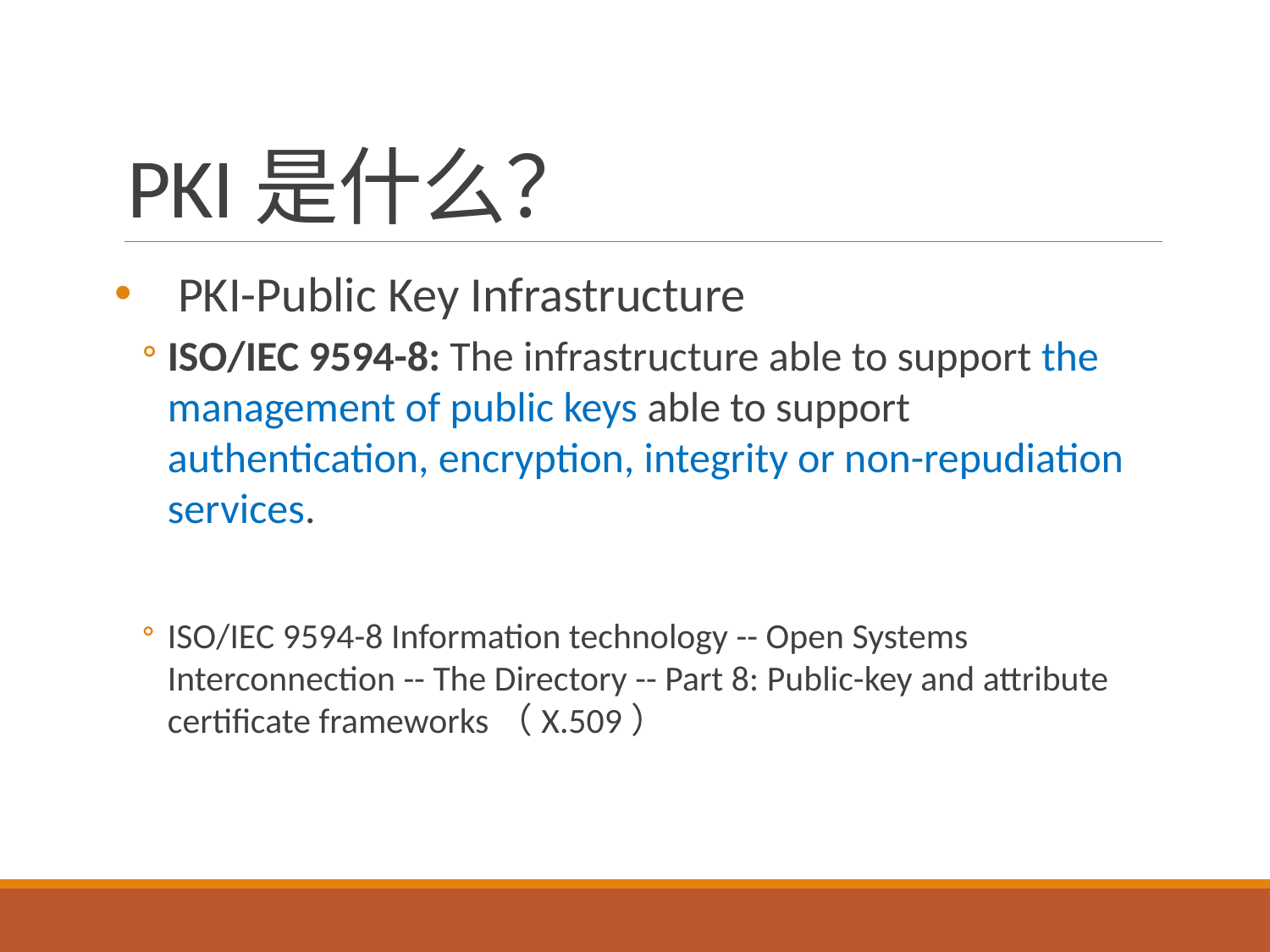

# PKI是什么？
PKI-Public Key Infrastructure
ISO/IEC 9594-8: The infrastructure able to support the management of public keys able to support authentication, encryption, integrity or non-repudiation services.

ISO/IEC 9594-8 Information technology -- Open Systems Interconnection -- The Directory -- Part 8: Public-key and attribute certificate frameworks（X.509）

4